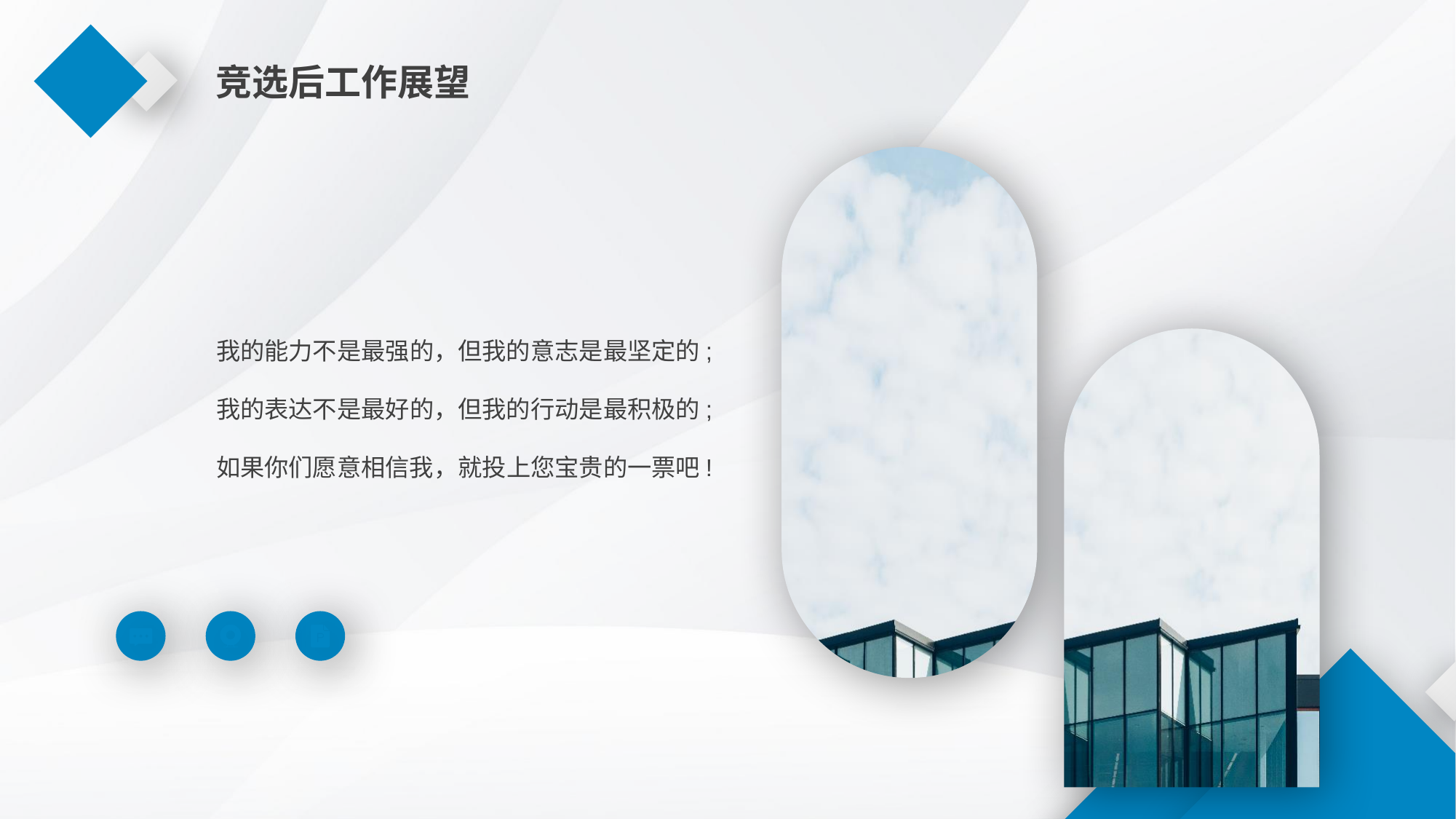

竞选后工作展望

我的能力不是最强的，但我的意志是最坚定的;
我的表达不是最好的，但我的行动是最积极的;
如果你们愿意相信我，就投上您宝贵的一票吧!